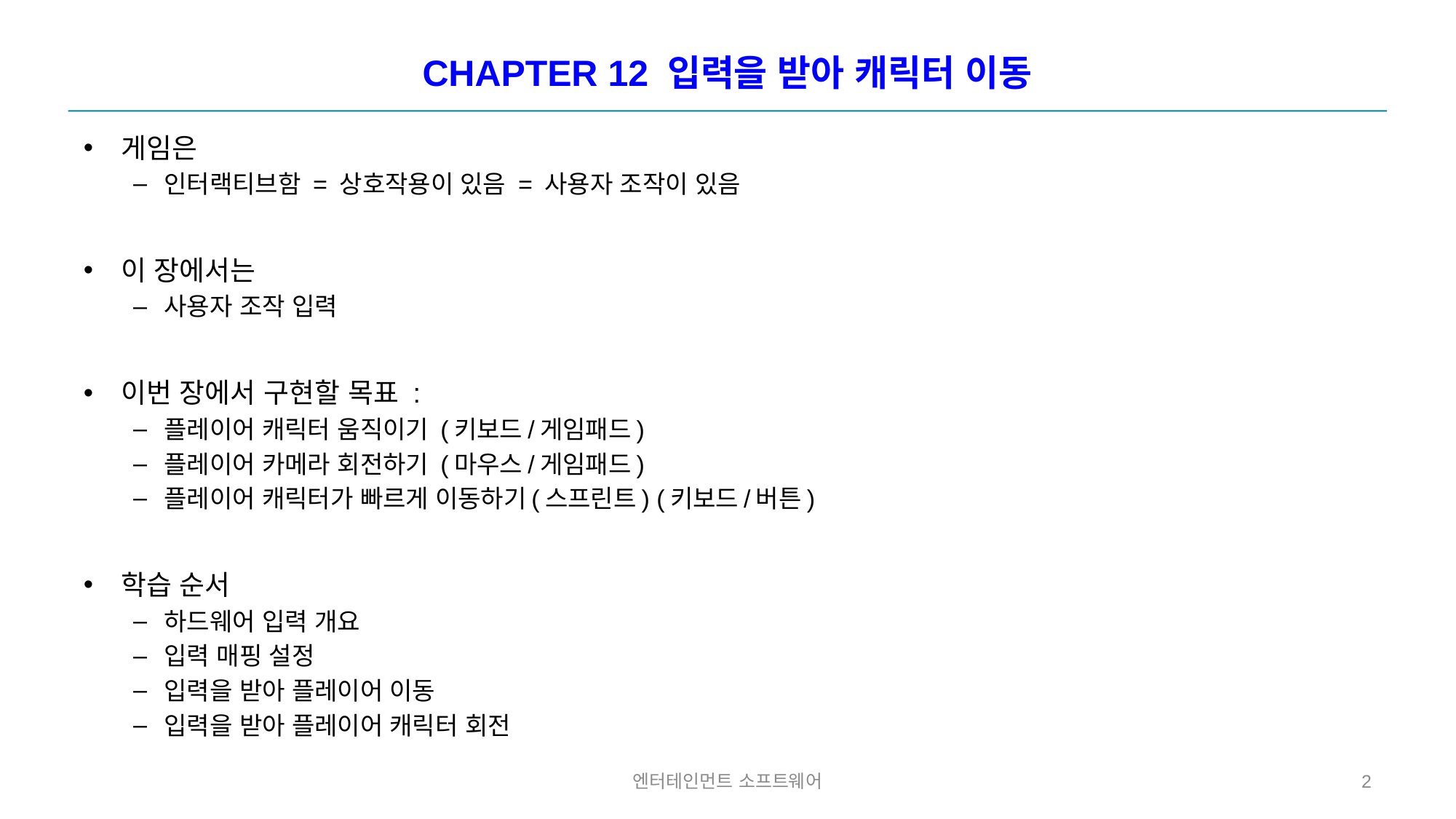

# CHAPTER 12 입력을 받아 캐릭터 이동
게임은
인터랙티브함 = 상호작용이 있음 = 사용자 조작이 있음

이 장에서는
사용자 조작 입력

이번 장에서 구현할 목표 :
플레이어 캐릭터 움직이기 (키보드/게임패드)
플레이어 카메라 회전하기 (마우스/게임패드)
플레이어 캐릭터가 빠르게 이동하기(스프린트) (키보드/버튼)

학습 순서
하드웨어 입력 개요
입력 매핑 설정
입력을 받아 플레이어 이동
입력을 받아 플레이어 캐릭터 회전

엔터테인먼트 소프트웨어
2